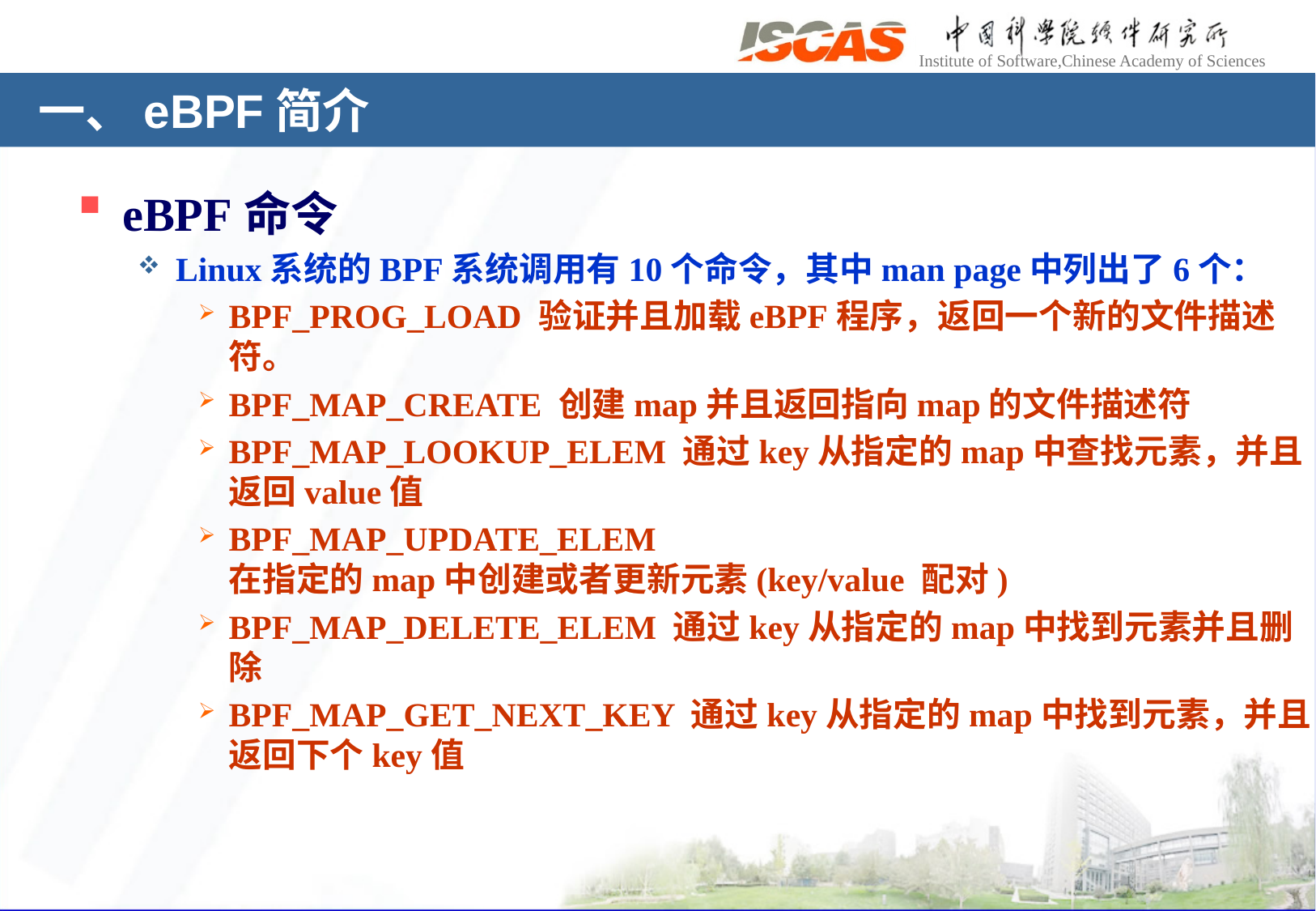

# 一、eBPF简介
eBPF命令
Linux系统的BPF系统调用有10个命令，其中man page中列出了6个：
BPF_PROG_LOAD 验证并且加载eBPF程序，返回一个新的文件描述符。
BPF_MAP_CREATE 创建map并且返回指向map的文件描述符
BPF_MAP_LOOKUP_ELEM 通过key从指定的map中查找元素，并且返回value值
BPF_MAP_UPDATE_ELEM 在指定的map中创建或者更新元素(key/value 配对)
BPF_MAP_DELETE_ELEM 通过key从指定的map中找到元素并且删除
BPF_MAP_GET_NEXT_KEY 通过key从指定的map中找到元素，并且返回下个key值